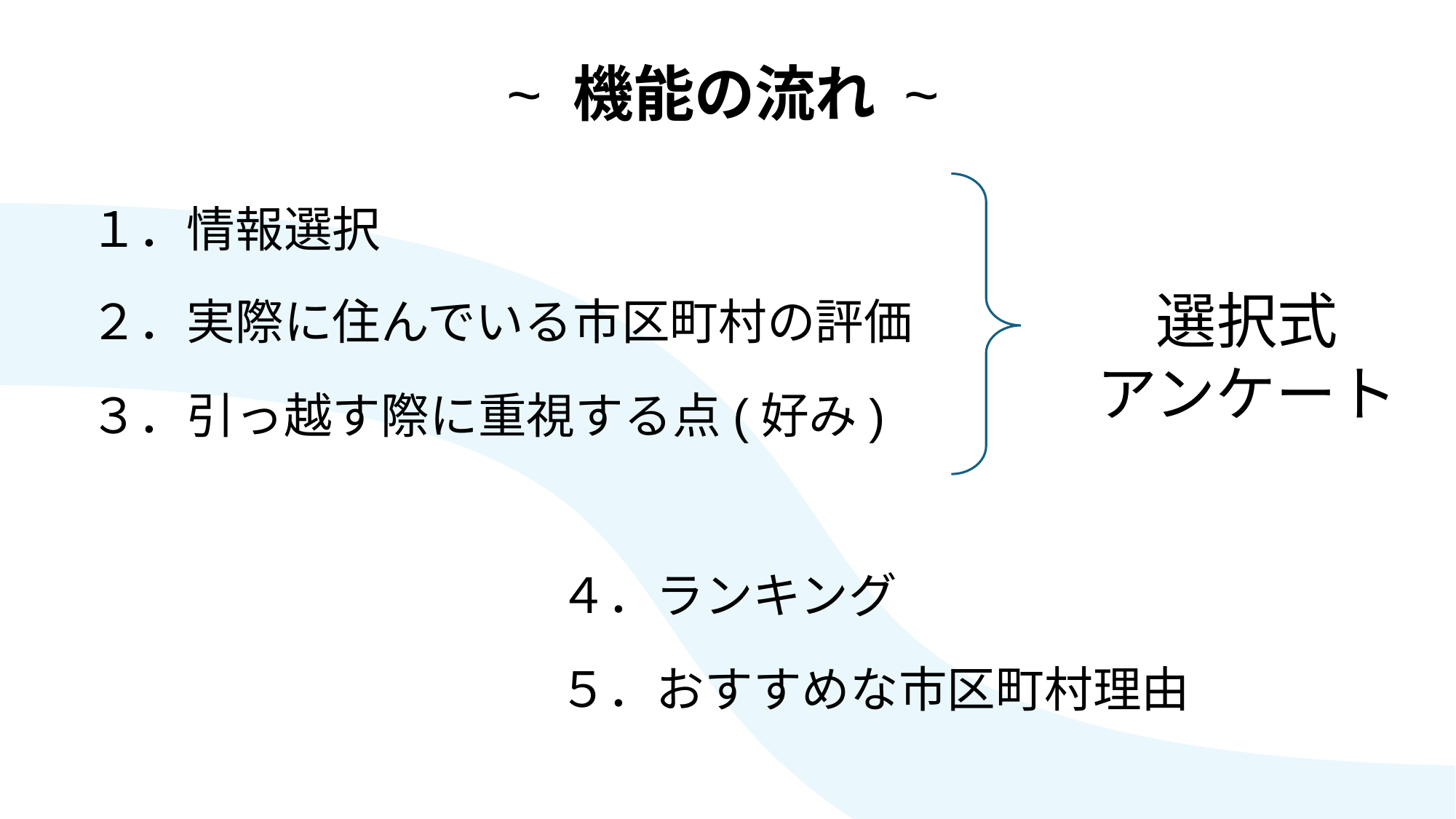

~ 機能の流れ ~

１．情報選択
２．実際に住んでいる市区町村の評価
選択式
アンケート
３．引っ越す際に重視する点(好み)
# ４．ランキング
５．おすすめな市区町村理由